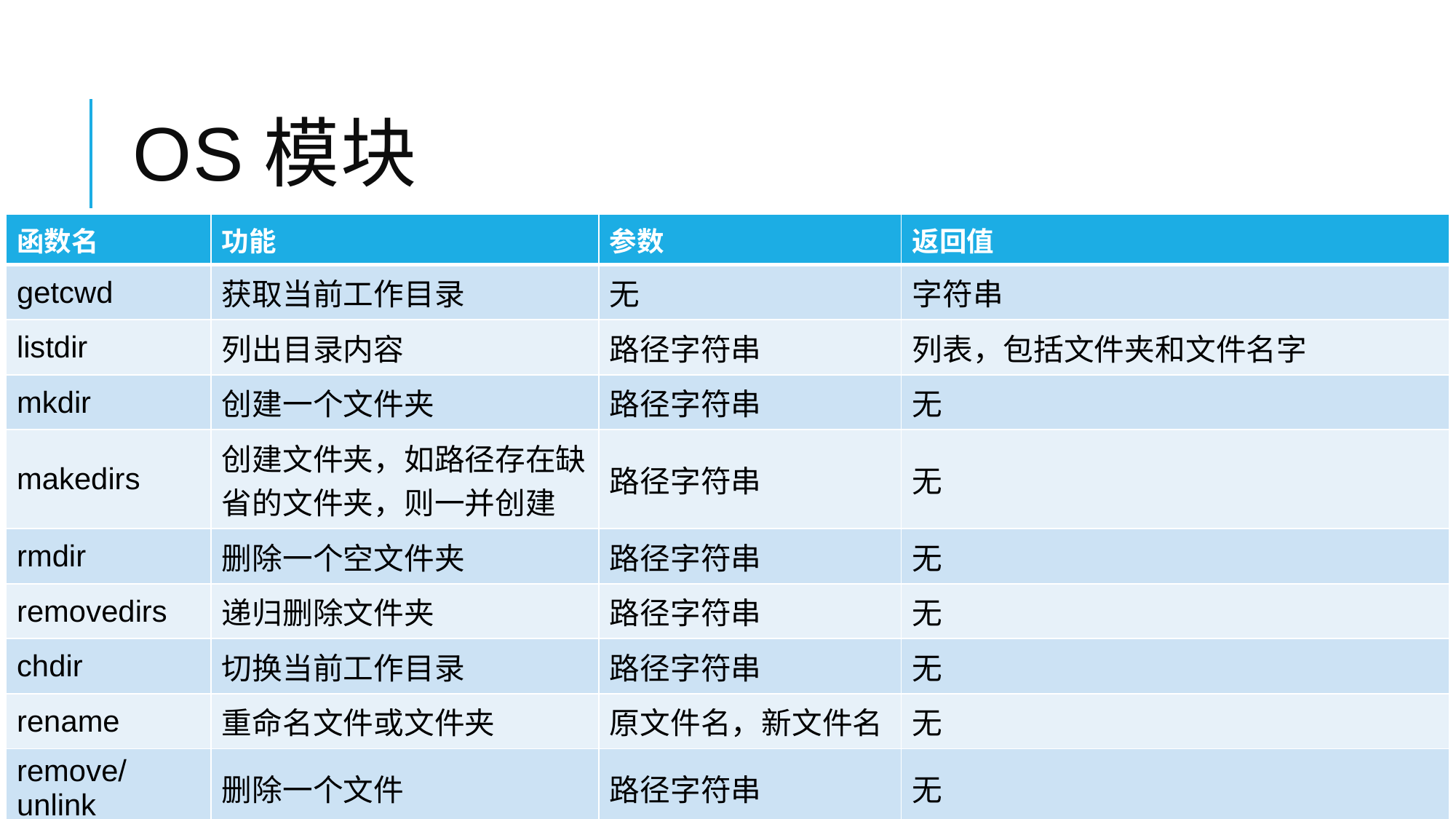

# OS模块
| 函数名 | 功能 | 参数 | 返回值 |
| --- | --- | --- | --- |
| getcwd | 获取当前工作目录 | 无 | 字符串 |
| listdir | 列出目录内容 | 路径字符串 | 列表，包括文件夹和文件名字 |
| mkdir | 创建一个文件夹 | 路径字符串 | 无 |
| makedirs | 创建文件夹，如路径存在缺省的文件夹，则一并创建 | 路径字符串 | 无 |
| rmdir | 删除一个空文件夹 | 路径字符串 | 无 |
| removedirs | 递归删除文件夹 | 路径字符串 | 无 |
| chdir | 切换当前工作目录 | 路径字符串 | 无 |
| rename | 重命名文件或文件夹 | 原文件名，新文件名 | 无 |
| remove/unlink | 删除一个文件 | 路径字符串 | 无 |
| walk | 遍历目录树 | 路径字符串 | 列表，每个元素为一个三元元组，包括当前路径，子文件夹列表和文件列表 |
涉及文件夹和文件处理的模块主要有四个：os, os.path, glob和shutil。每个模块相关函数如下表：